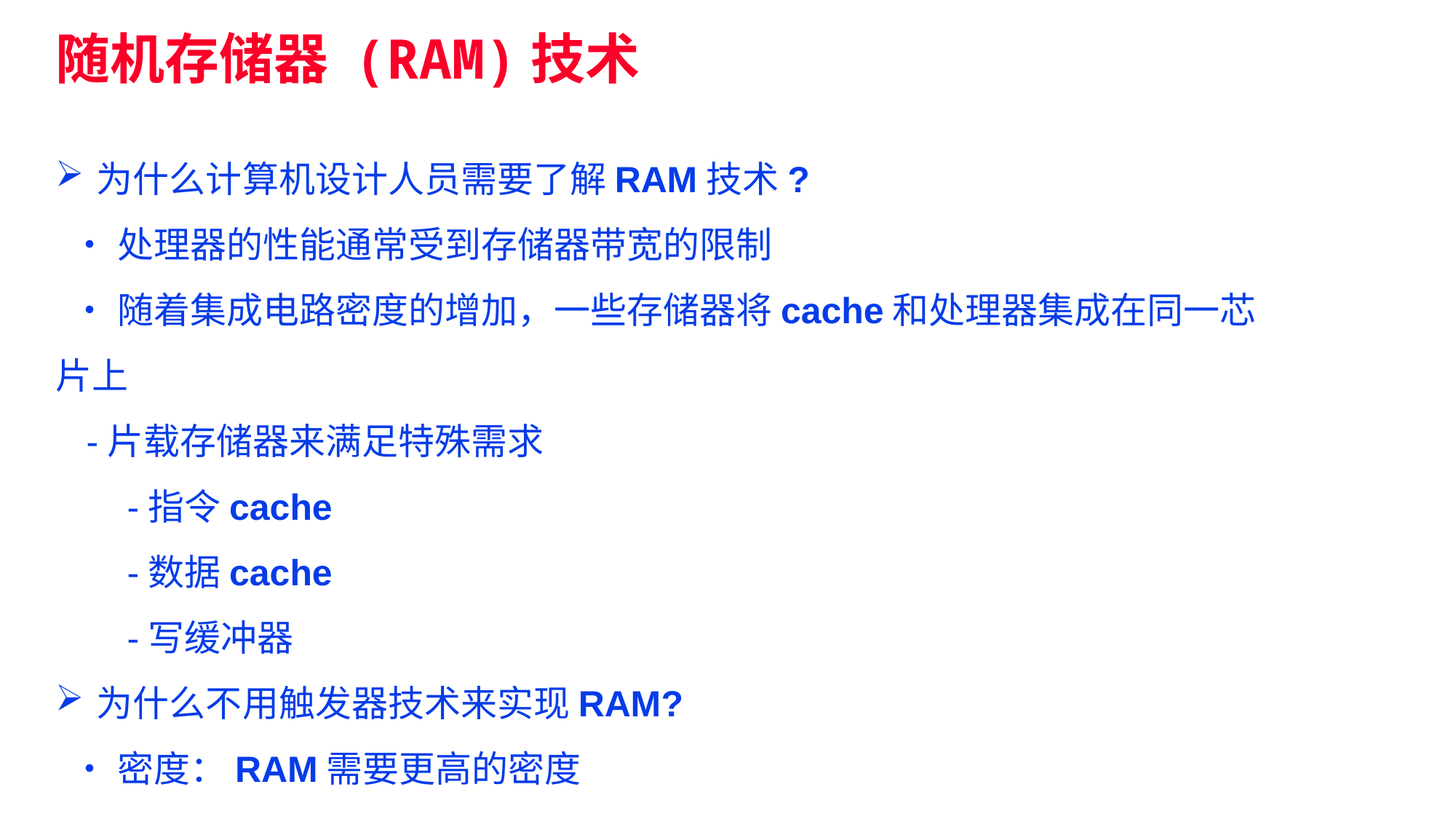

# 随机存储器 (RAM)技术
为什么计算机设计人员需要了解RAM技术?
  •处理器的性能通常受到存储器带宽的限制
  •随着集成电路密度的增加，一些存储器将cache和处理器集成在同一芯片上
   -片载存储器来满足特殊需求
       -指令cache
       -数据cache
       -写缓冲器
为什么不用触发器技术来实现RAM?
  •密度：RAM需要更高的密度